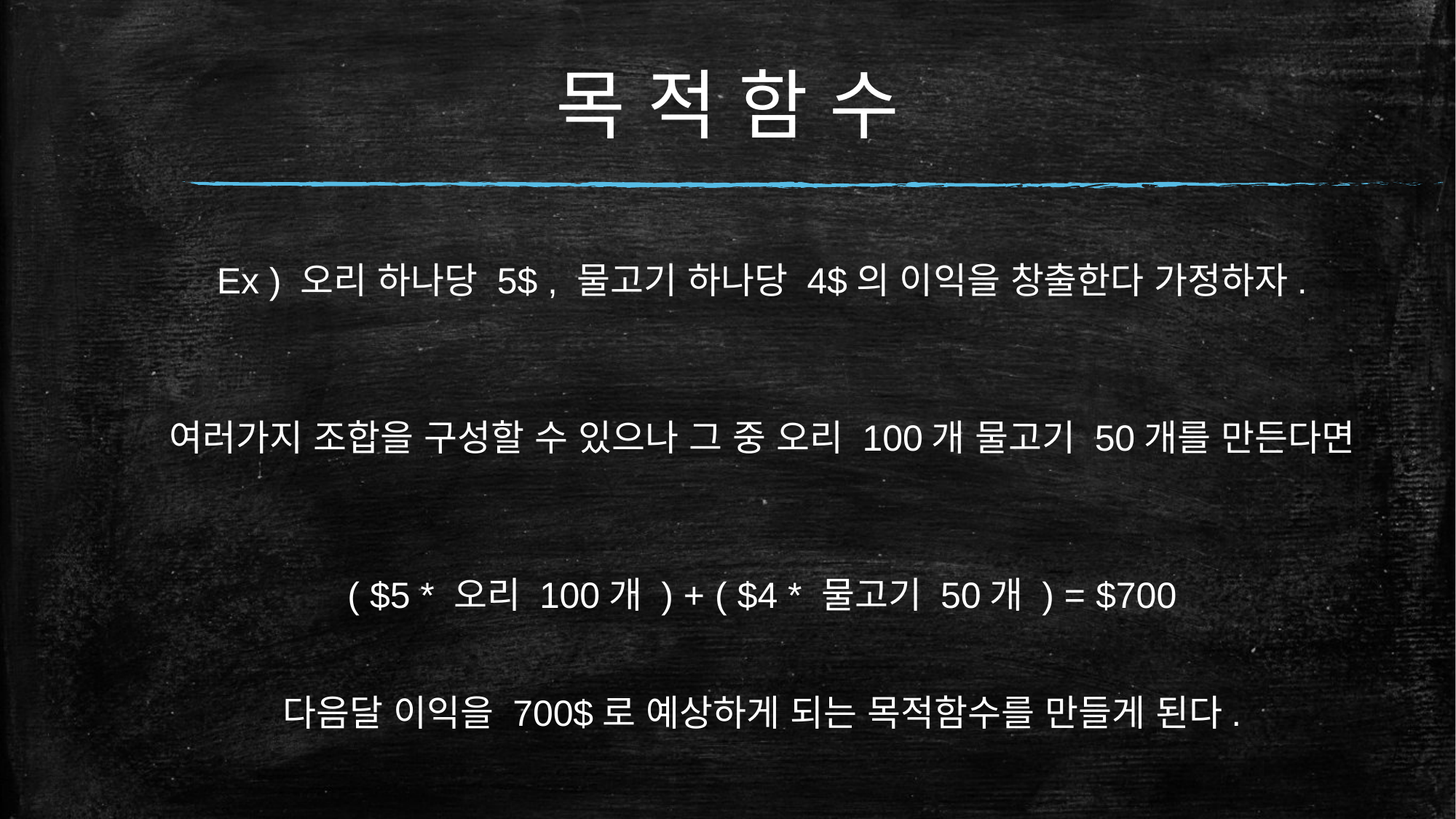

# 목 적 함 수

Ex ) 오리 하나당 5$ , 물고기 하나당 4$의 이익을 창출한다 가정하자.

여러가지 조합을 구성할 수 있으나 그 중 오리 100개 물고기 50개를 만든다면

( $5 * 오리 100개 ) + ( $4 * 물고기 50개 ) = $700

다음달 이익을 700$로 예상하게 되는 목적함수를 만들게 된다.